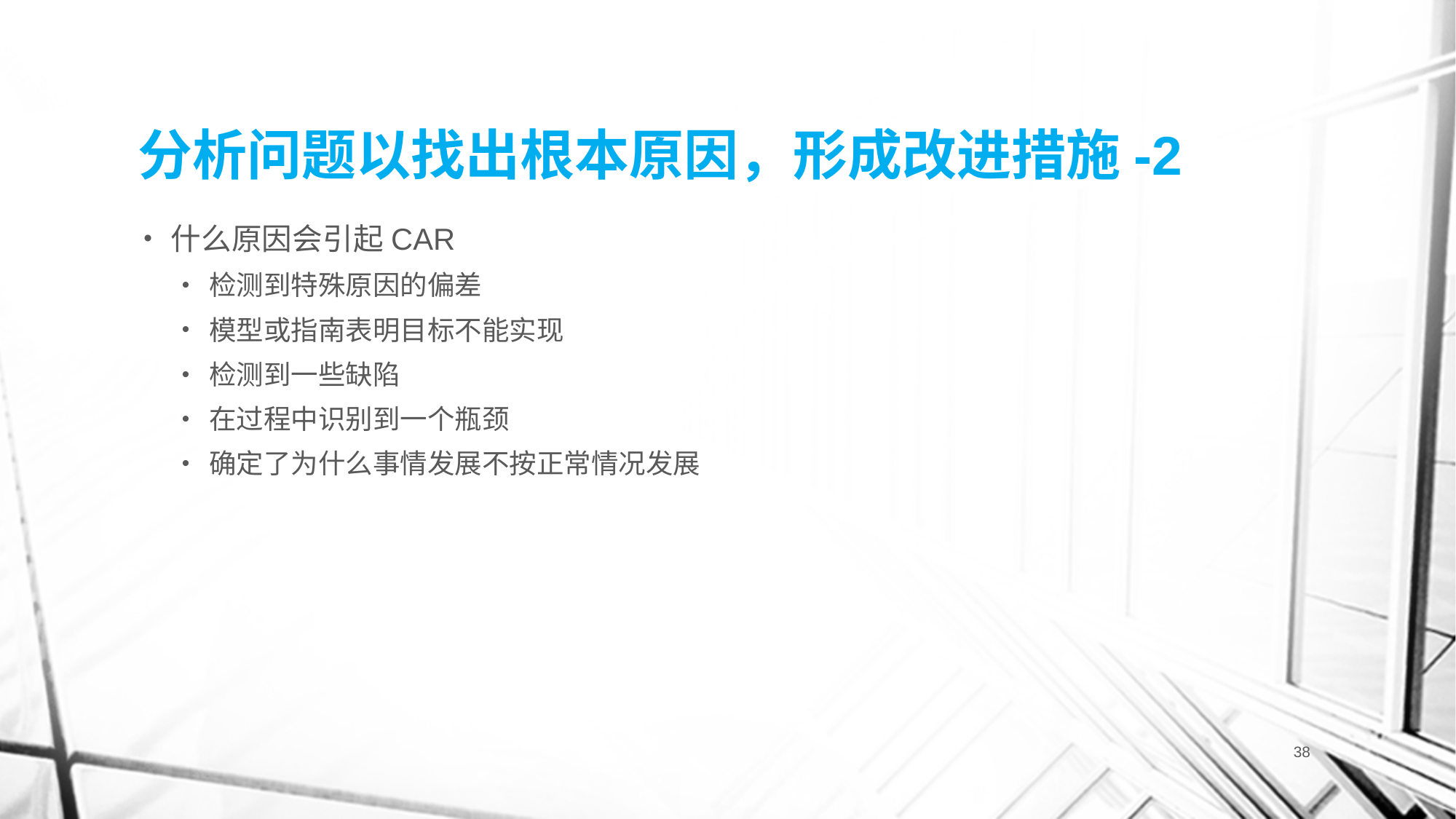

# 分析问题以找出根本原因，形成改进措施-2
什么原因会引起CAR
检测到特殊原因的偏差
模型或指南表明目标不能实现
检测到一些缺陷
在过程中识别到一个瓶颈
确定了为什么事情发展不按正常情况发展
38